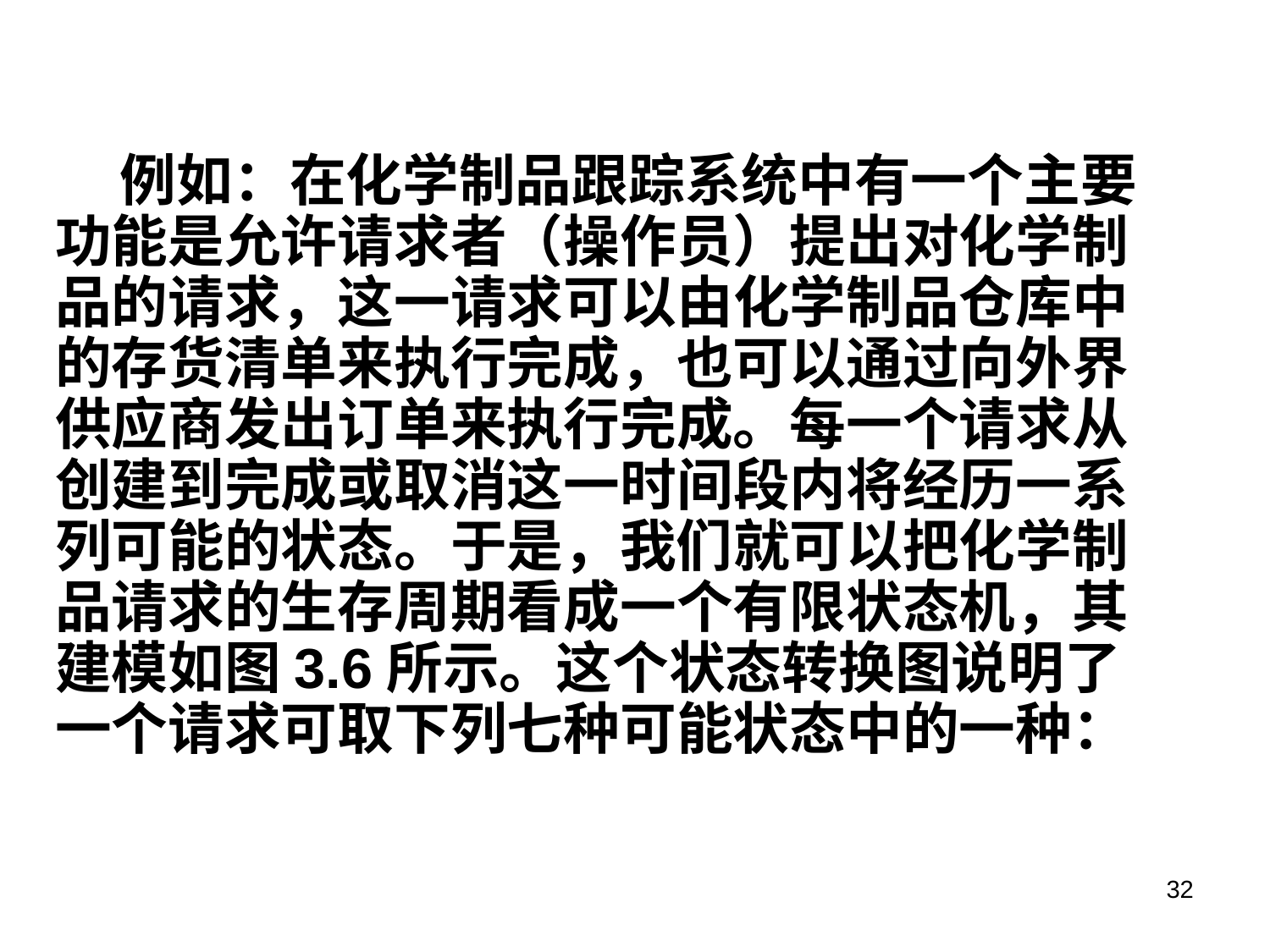

例如：在化学制品跟踪系统中有一个主要功能是允许请求者（操作员）提出对化学制品的请求，这一请求可以由化学制品仓库中的存货清单来执行完成，也可以通过向外界供应商发出订单来执行完成。每一个请求从创建到完成或取消这一时间段内将经历一系列可能的状态。于是，我们就可以把化学制品请求的生存周期看成一个有限状态机，其建模如图3.6所示。这个状态转换图说明了一个请求可取下列七种可能状态中的一种：
32